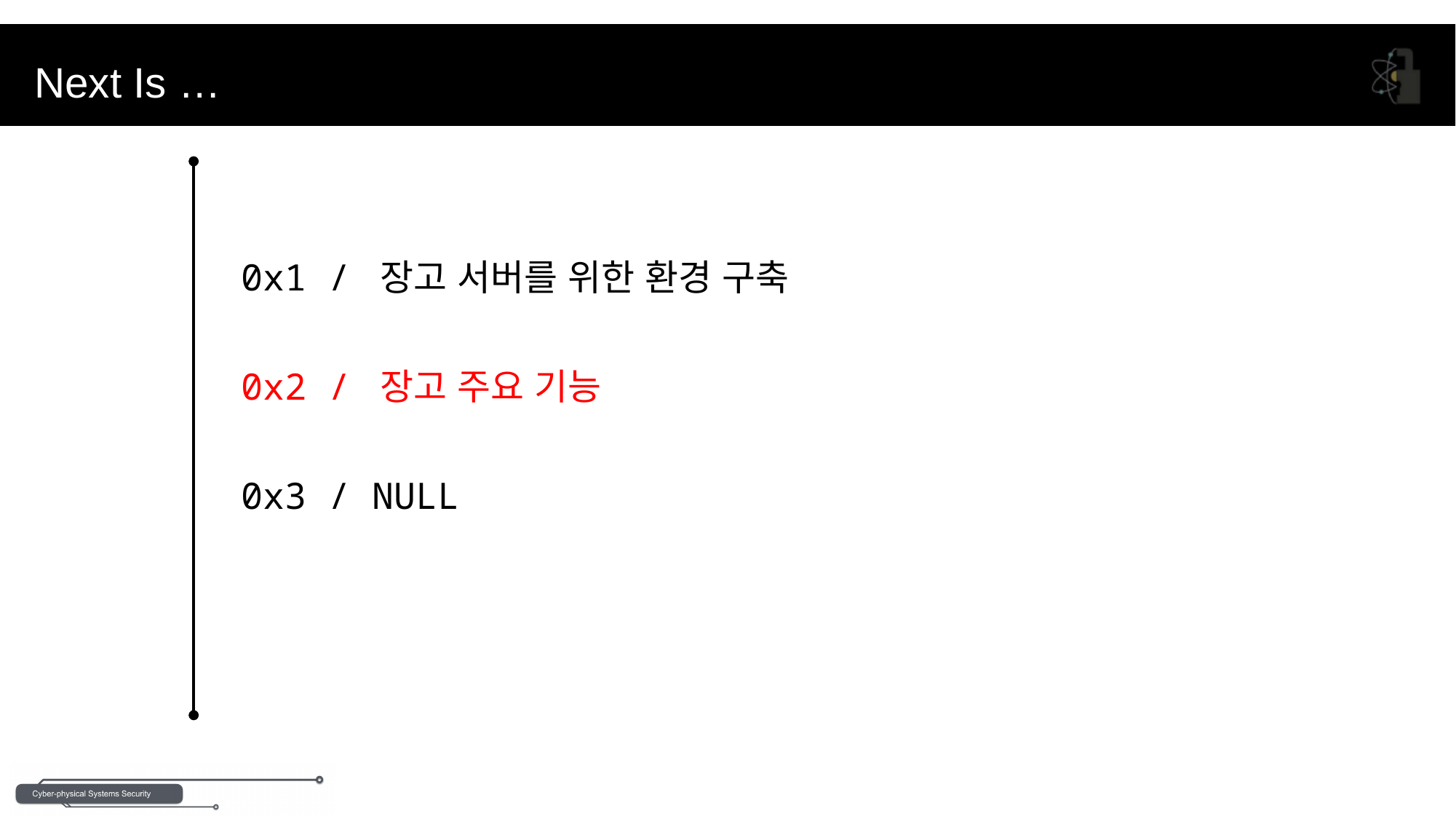

Next Is …
0x1 / 장고 서버를 위한 환경 구축
0x2 / 장고 주요 기능
0x3 / NULL